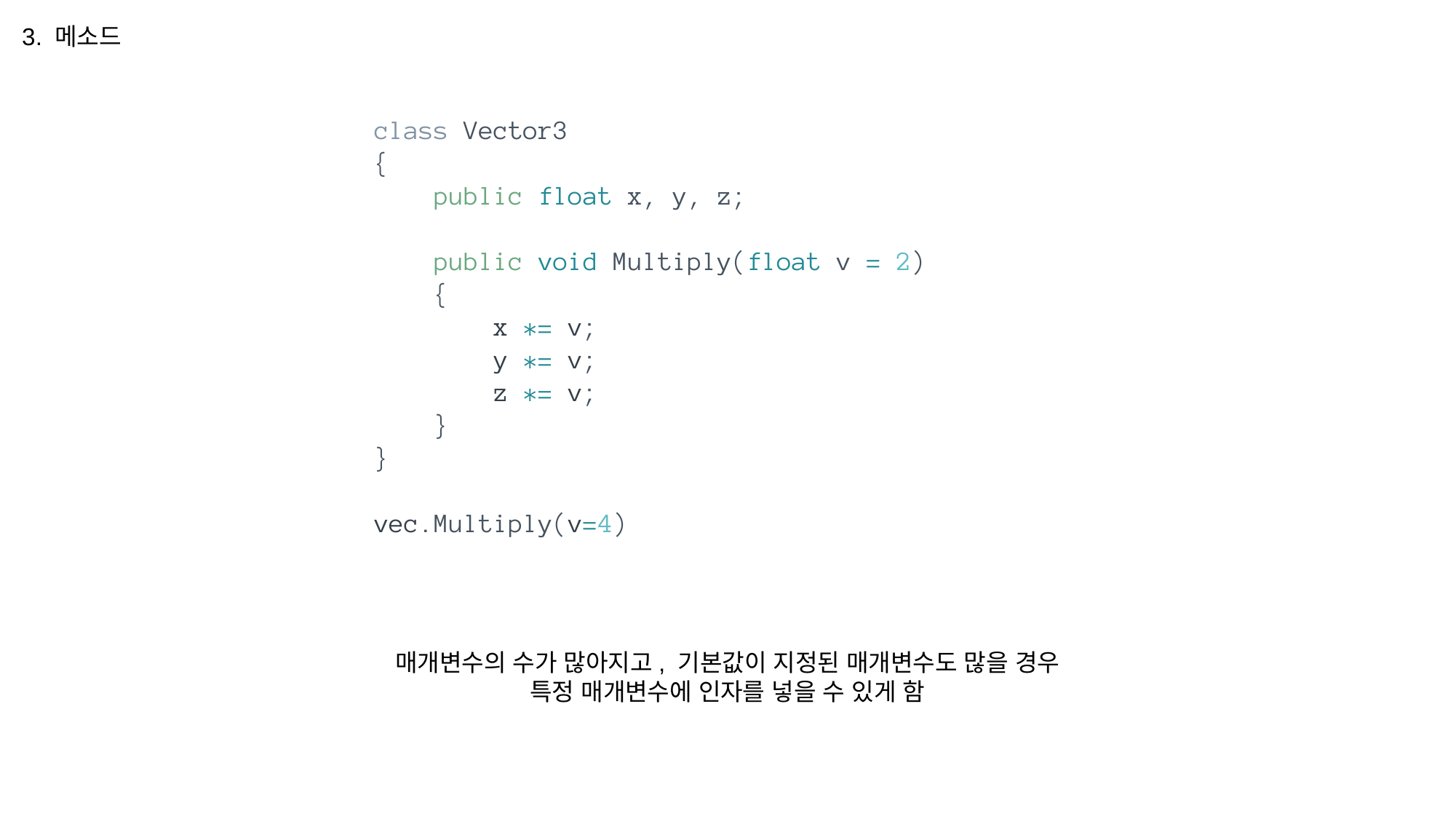

3. 메소드
class Vector3
{
    public float x, y, z;
    public void Multiply(float v = 2)
    {
        x *= v;
        y *= v;
        z *= v;
    }
}
vec.Multiply(v=4)
매개변수의 수가 많아지고, 기본값이 지정된 매개변수도 많을 경우
특정 매개변수에 인자를 넣을 수 있게 함